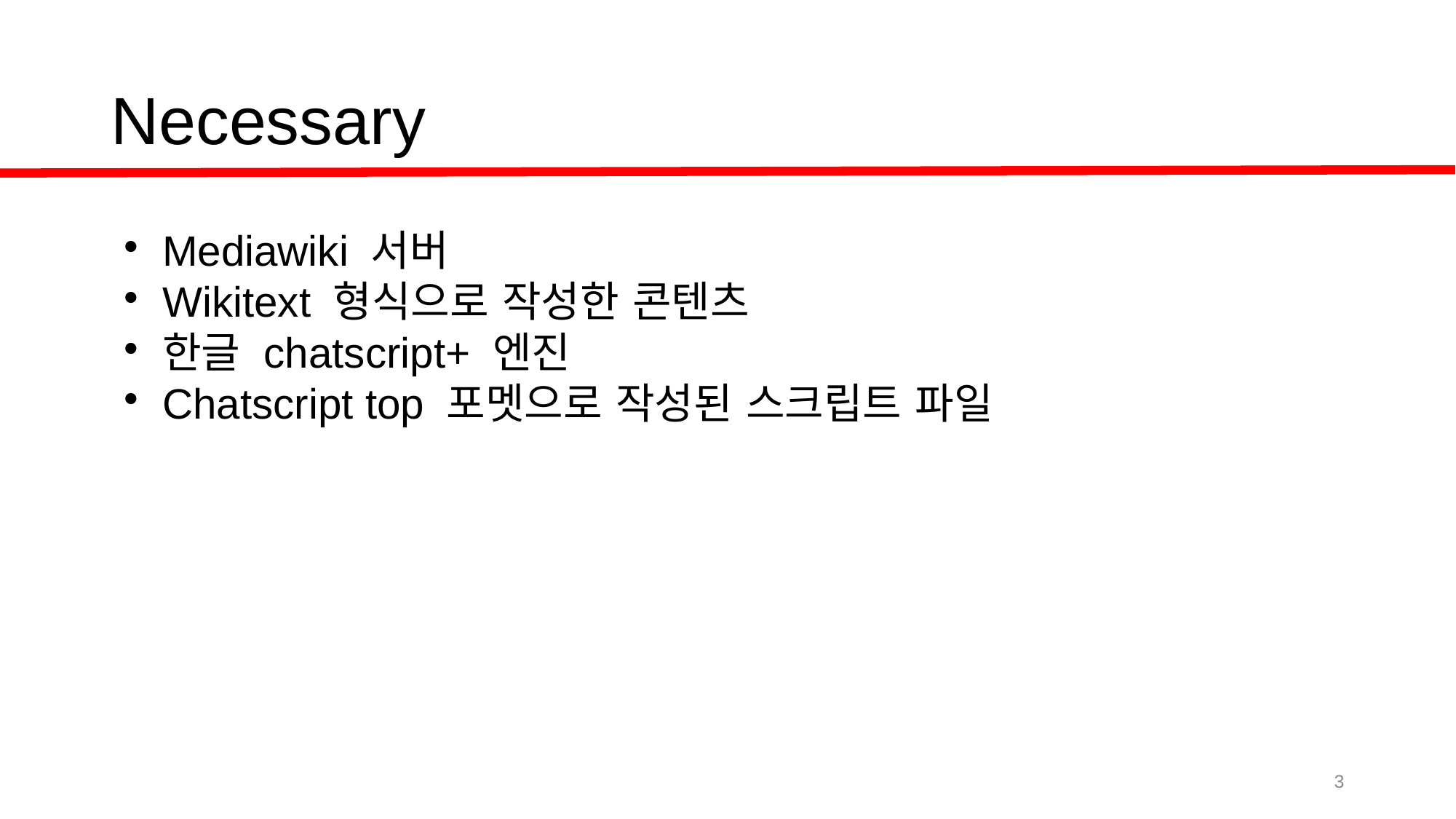

Necessary

Mediawiki 서버
Wikitext 형식으로 작성한 콘텐츠
한글 chatscript+ 엔진
Chatscript top 포멧으로 작성된 스크립트 파일
3